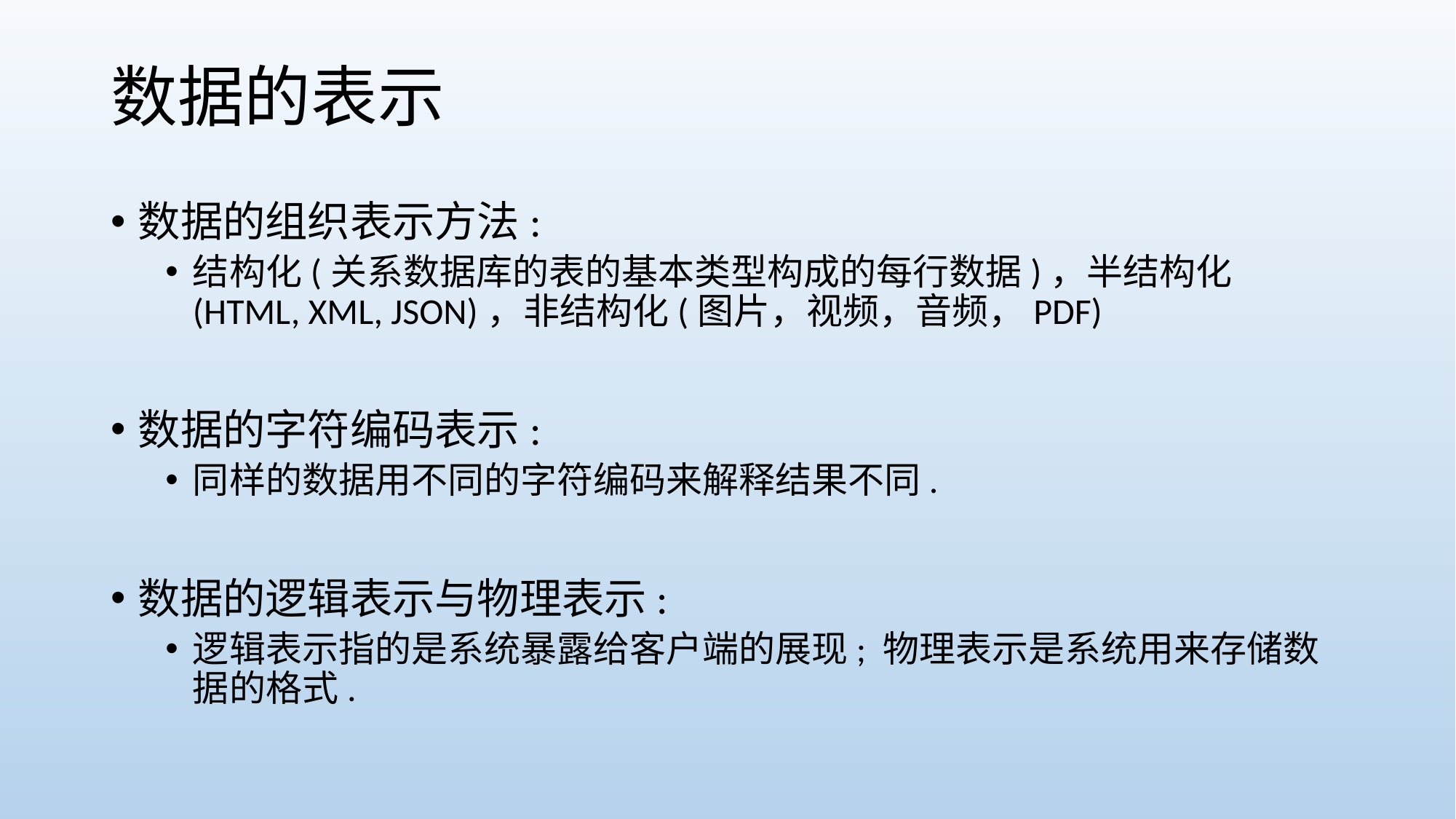

# 数据的表示
数据的组织表示方法:
结构化(关系数据库的表的基本类型构成的每行数据)，半结构化(HTML, XML, JSON)，非结构化(图片，视频，音频，PDF)

数据的字符编码表示:
同样的数据用不同的字符编码来解释结果不同.

数据的逻辑表示与物理表示:
逻辑表示指的是系统暴露给客户端的展现; 物理表示是系统用来存储数据的格式.